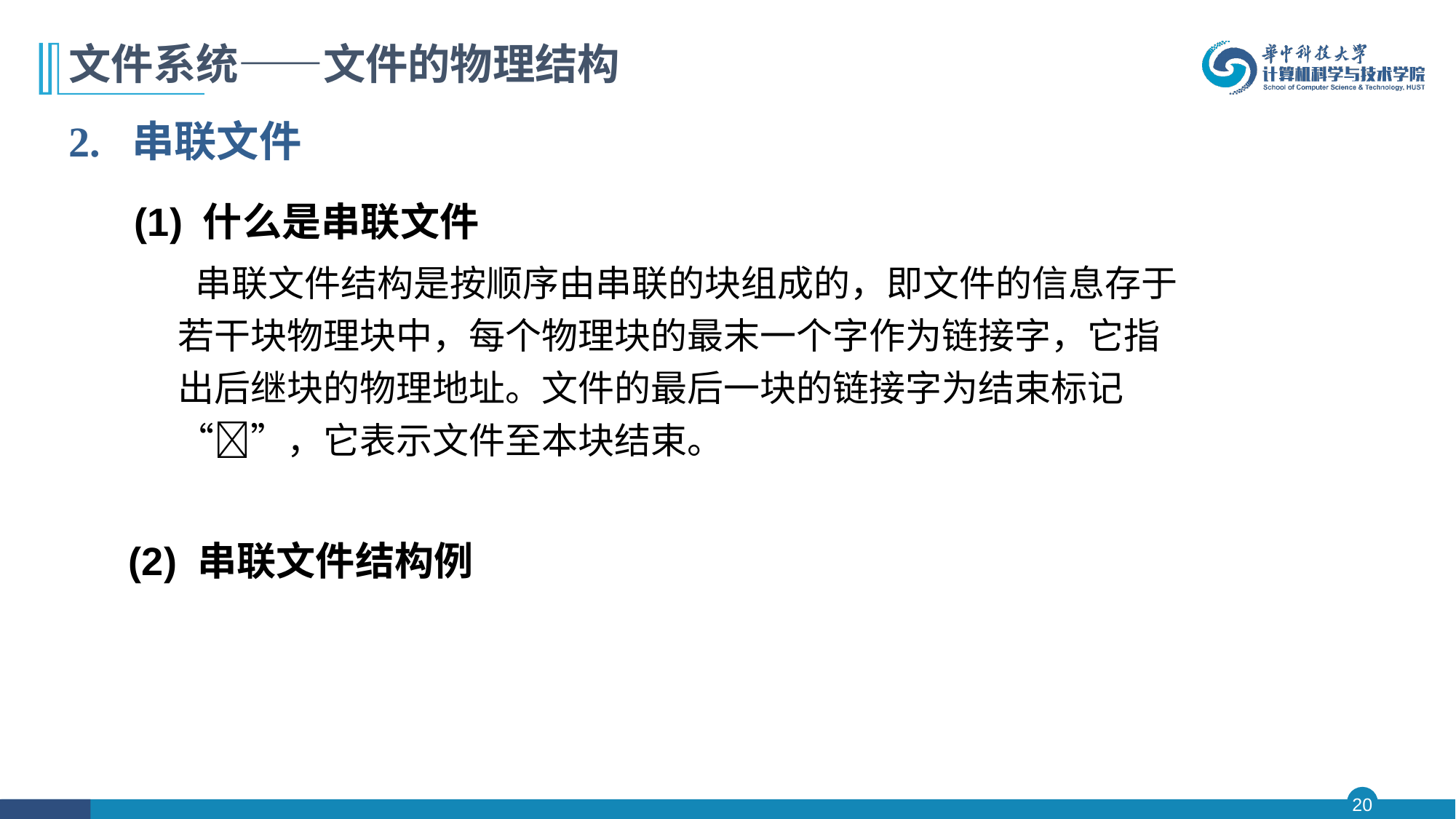

# 文件系统——文件的物理结构
2.  串联文件
      (1) 什么是串联文件
      串联文件结构是按顺序由串联的块组成的，即文件的信息存于若干块物理块中，每个物理块的最末一个字作为链接字，它指出后继块的物理地址。文件的最后一块的链接字为结束标记“∧”，它表示文件至本块结束。
(2) 串联文件结构例